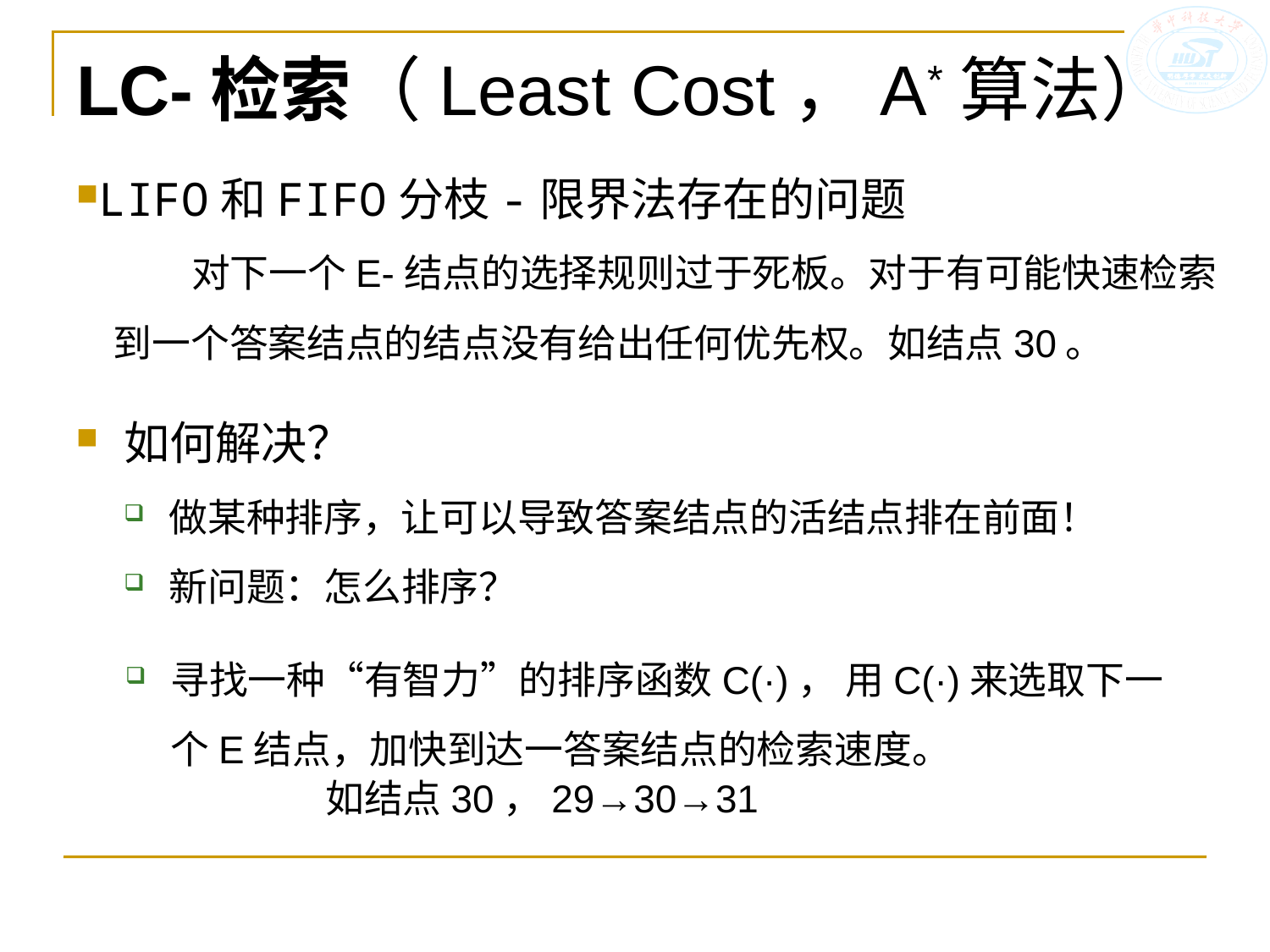

# LC-检索（Least Cost，A*算法）
LIFO和FIFO分枝-限界法存在的问题
     对下一个E-结点的选择规则过于死板。对于有可能快速检索到一个答案结点的结点没有给出任何优先权。如结点30。
如何解决？
做某种排序，让可以导致答案结点的活结点排在前面！
新问题：怎么排序？
寻找一种“有智力”的排序函数C(·)， 用C(·)来选取下一个E结点，加快到达一答案结点的检索速度。
                      如结点30，29→30→31